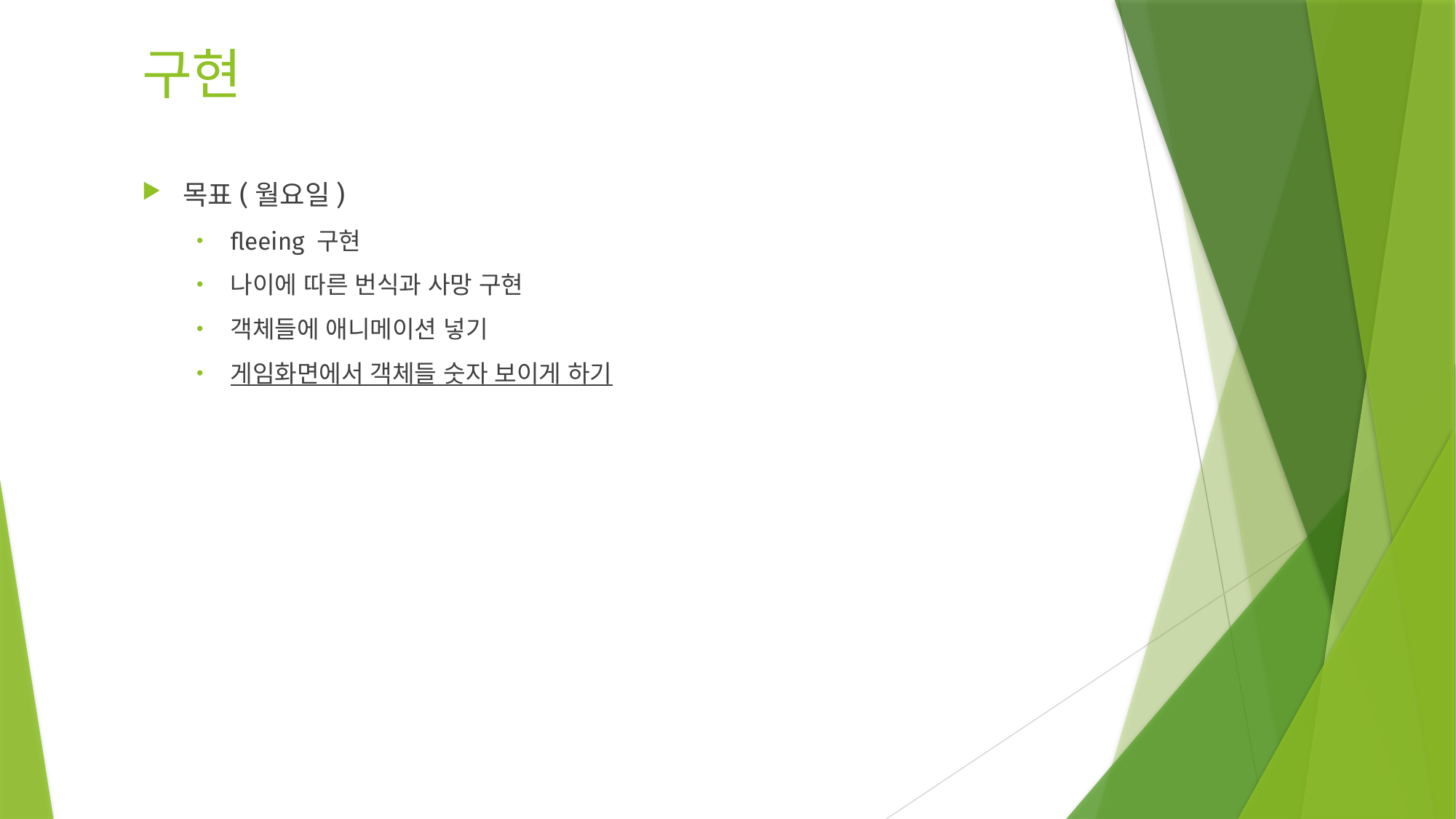

# 구현
목표(월요일)
fleeing 구현
나이에 따른 번식과 사망 구현
객체들에 애니메이션 넣기
게임화면에서 객체들 숫자 보이게 하기